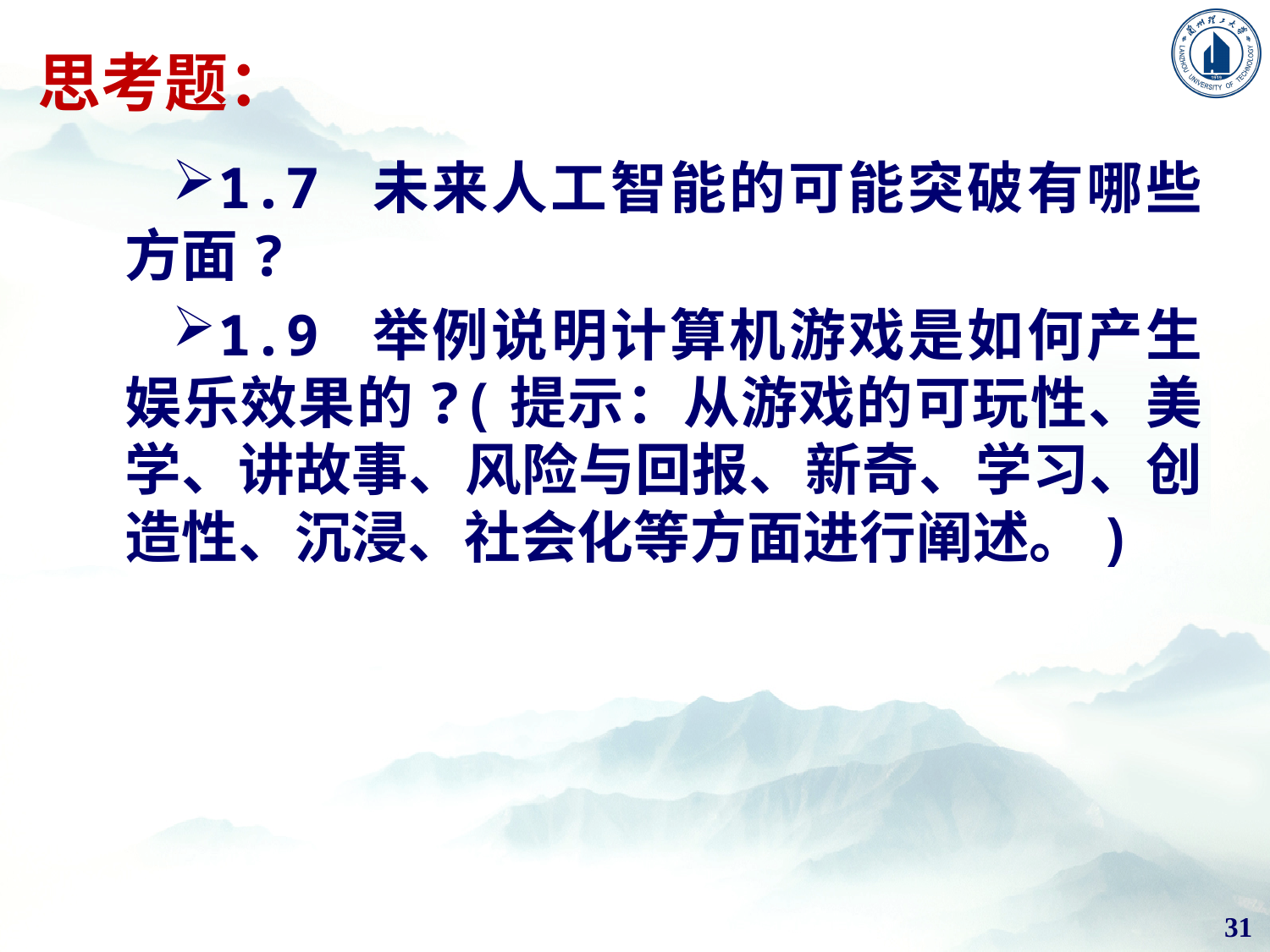

# 思考题：
1.7 未来人工智能的可能突破有哪些方面?
1.9 举例说明计算机游戏是如何产生娱乐效果的?(提示：从游戏的可玩性、美学、讲故事、风险与回报、新奇、学习、创造性、沉浸、社会化等方面进行阐述。)

31